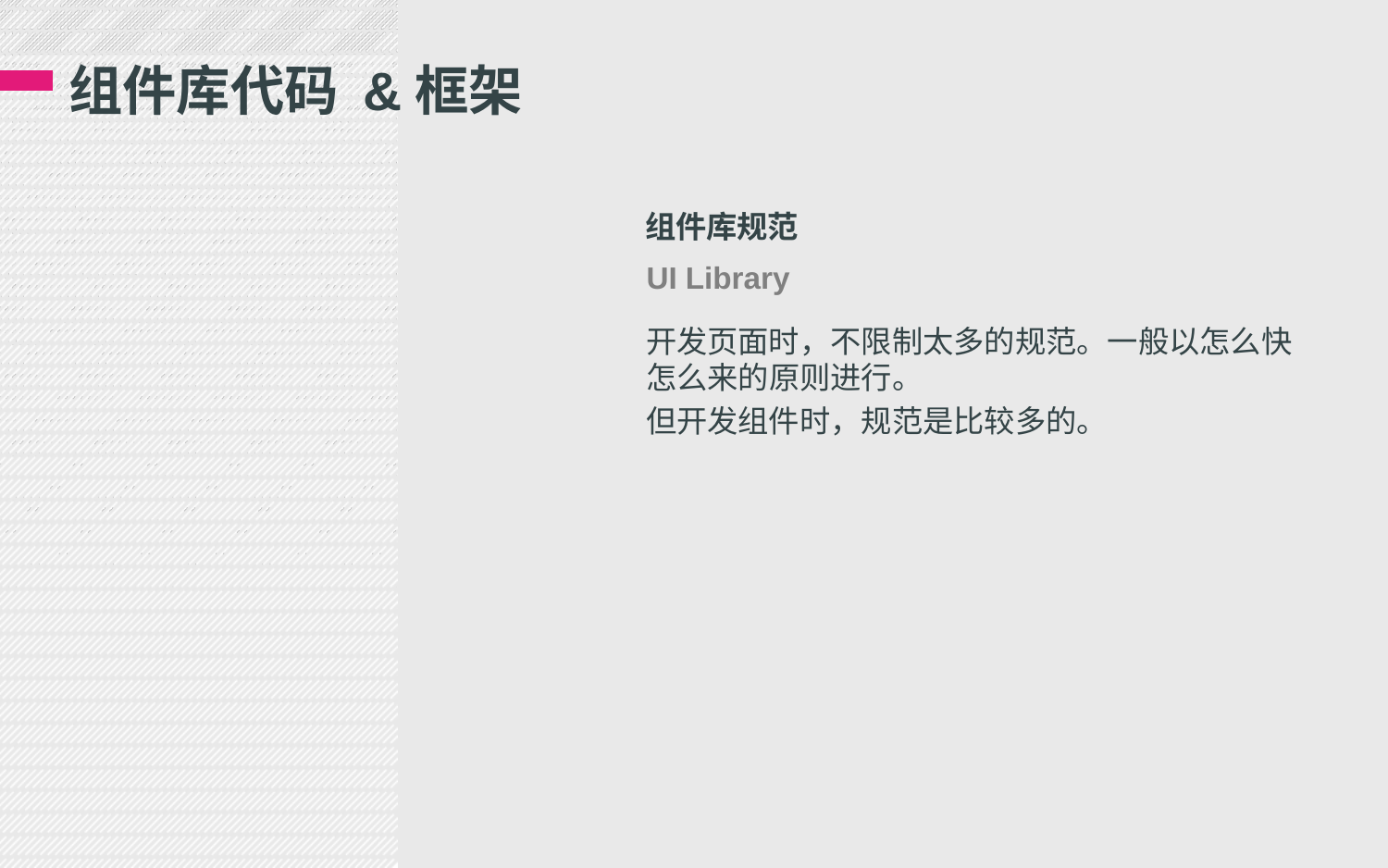

# 组件库代码 &框架
组件库规范
UI Library
开发页面时，不限制太多的规范。一般以怎么快怎么来的原则进行。
但开发组件时，规范是比较多的。